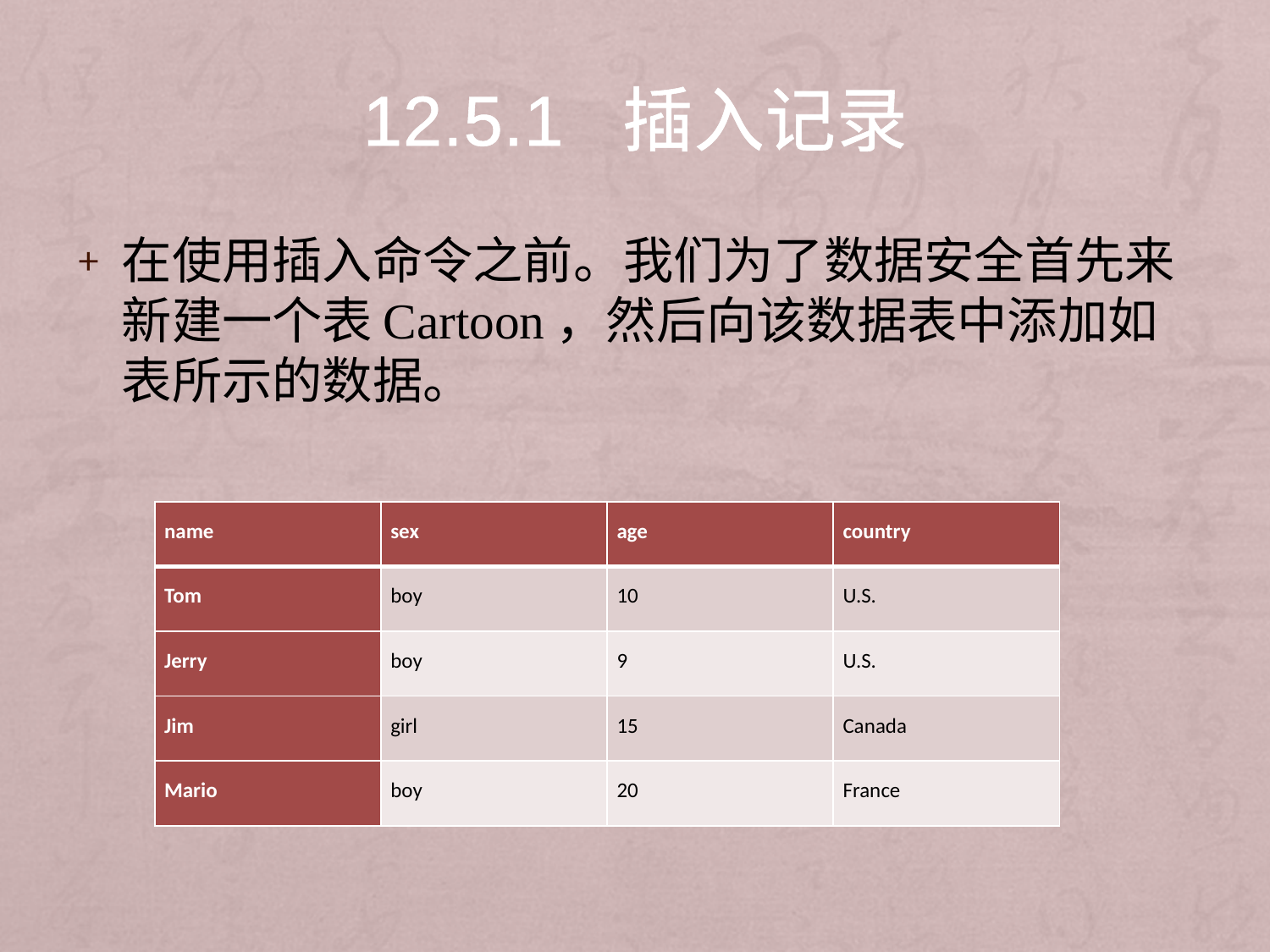

# 12.5.1  插入记录
在使用插入命令之前。我们为了数据安全首先来新建一个表Cartoon，然后向该数据表中添加如表所示的数据。
| name | sex | age | country |
| --- | --- | --- | --- |
| Tom | boy | 10 | U.S. |
| Jerry | boy | 9 | U.S. |
| Jim | girl | 15 | Canada |
| Mario | boy | 20 | France |